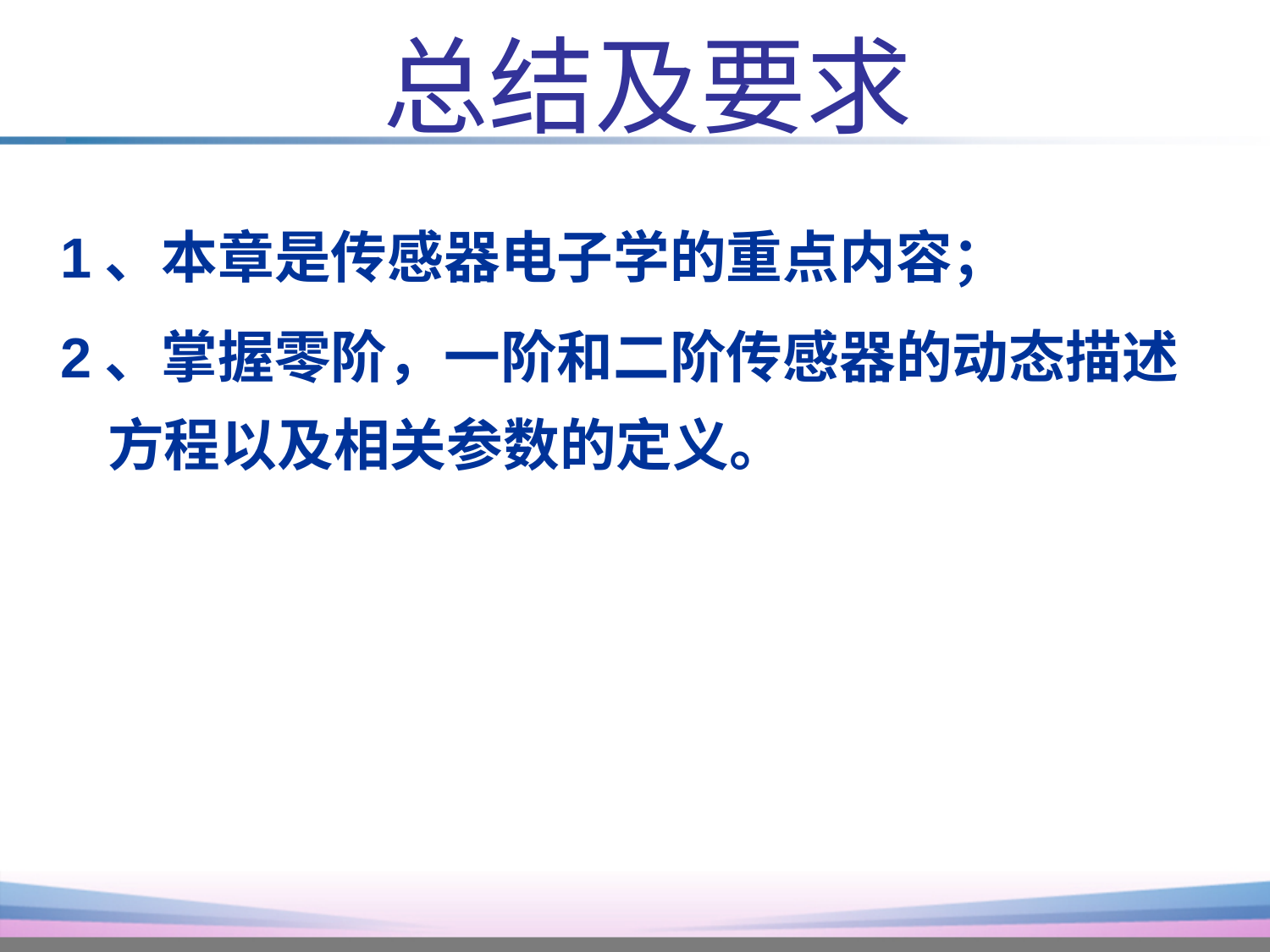

# 总结及要求
1、本章是传感器电子学的重点内容；
2、掌握零阶，一阶和二阶传感器的动态描述方程以及相关参数的定义。